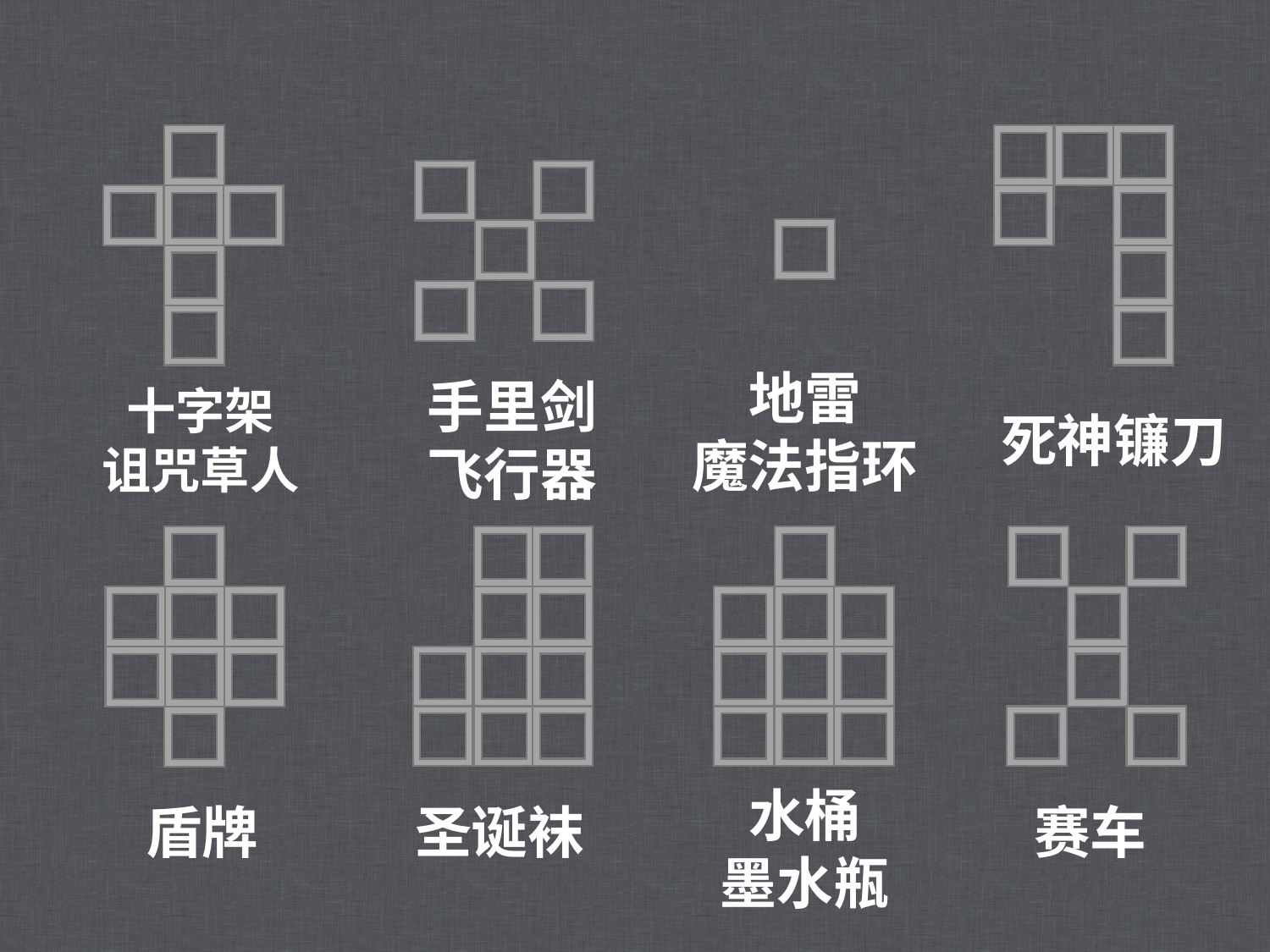

地雷
魔法指环
手里剑
飞行器
十字架
诅咒草人
死神镰刀

水桶
墨水瓶
盾牌
圣诞袜

赛车